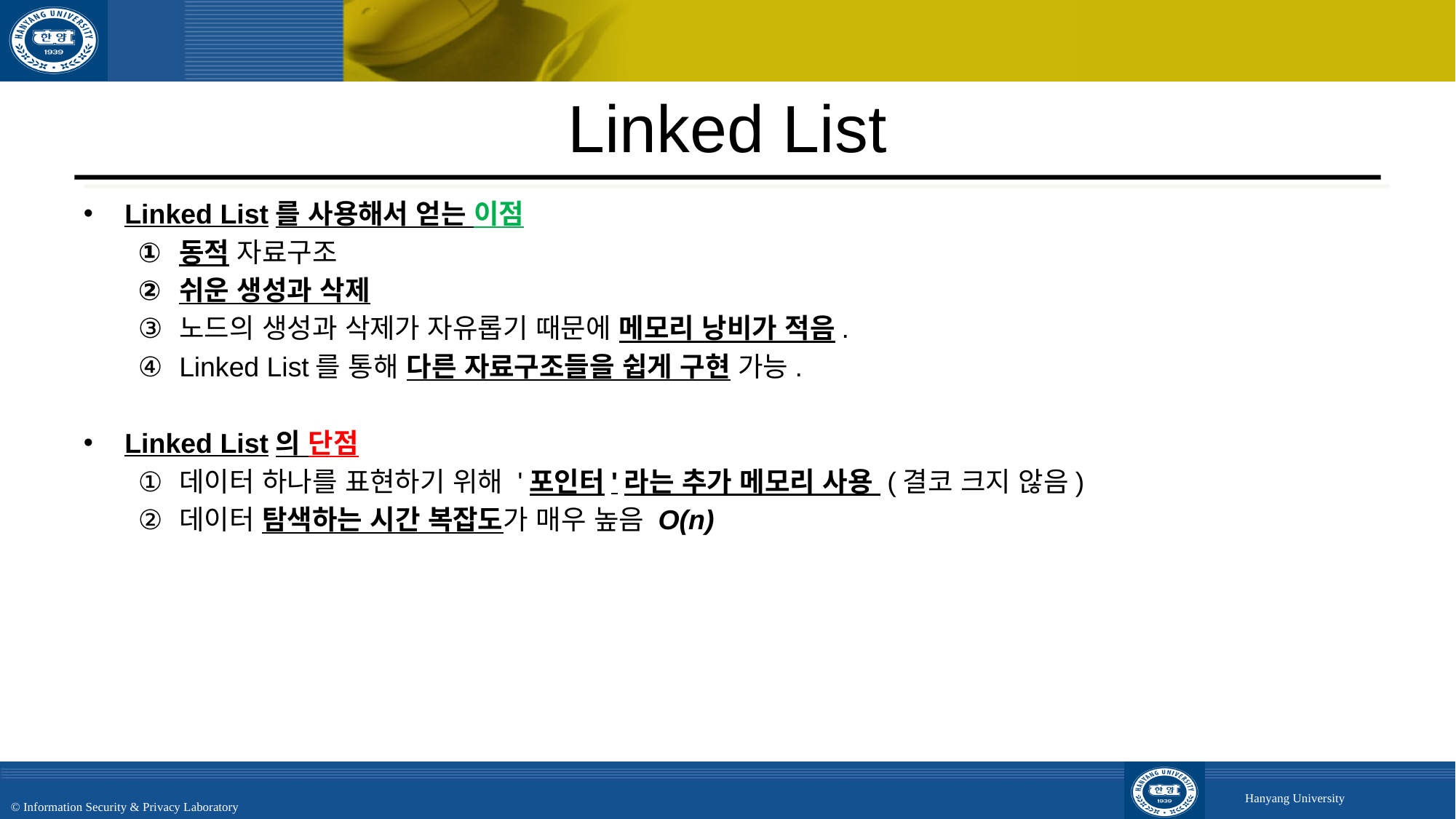

# Linked List
Linked List를 사용해서 얻는 이점
동적 자료구조
쉬운 생성과 삭제
노드의 생성과 삭제가 자유롭기 때문에 메모리 낭비가 적음.
Linked List를 통해 다른 자료구조들을 쉽게 구현 가능.

Linked List의 단점
데이터 하나를 표현하기 위해 '포인터'라는 추가 메모리 사용 (결코 크지 않음)
데이터 탐색하는 시간 복잡도가 매우 높음 O(n)